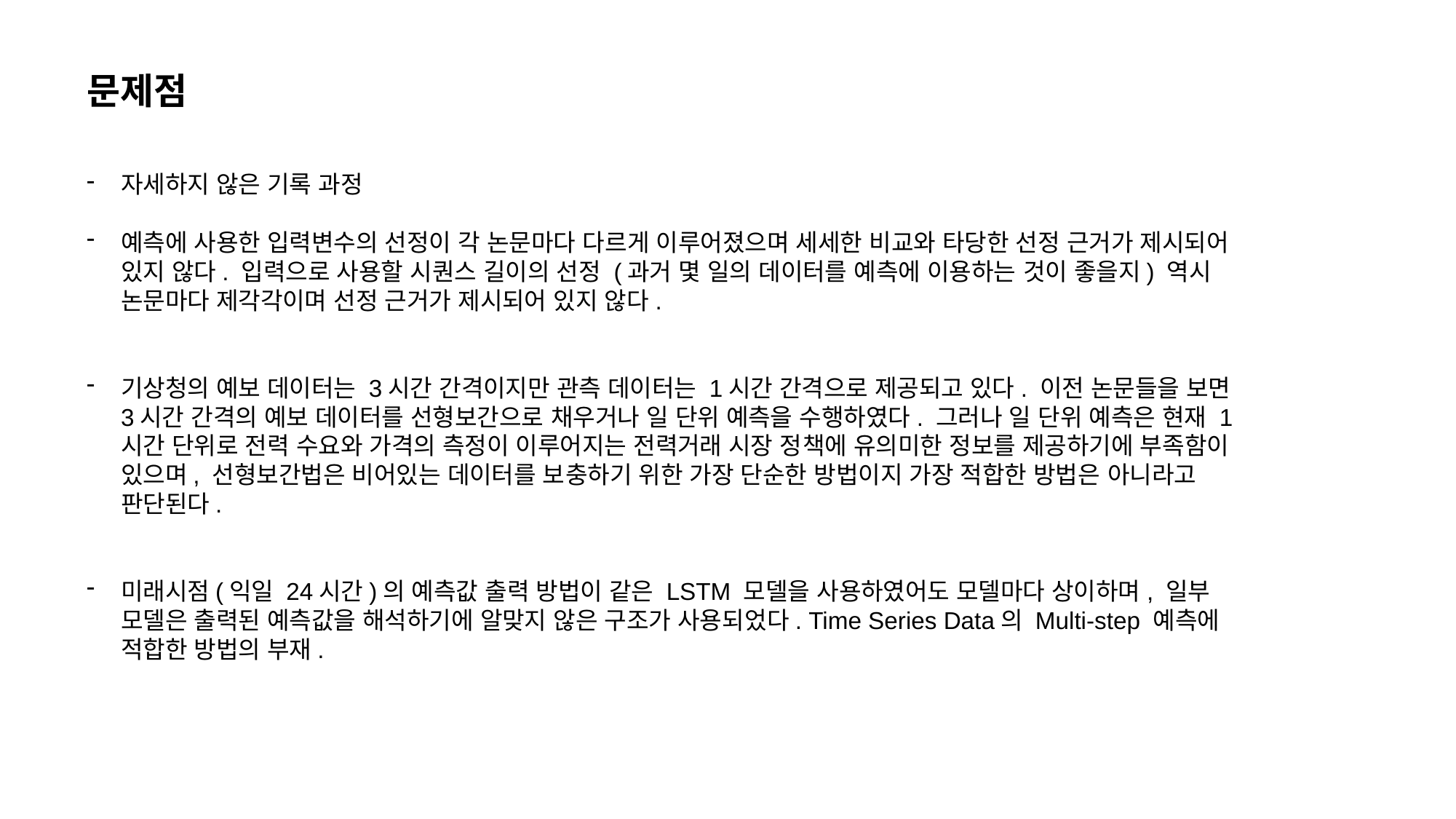

문제점
자세하지 않은 기록 과정

예측에 사용한 입력변수의 선정이 각 논문마다 다르게 이루어졌으며 세세한 비교와 타당한 선정 근거가 제시되어 있지 않다. 입력으로 사용할 시퀀스 길이의 선정 (과거 몇 일의 데이터를 예측에 이용하는 것이 좋을지) 역시 논문마다 제각각이며 선정 근거가 제시되어 있지 않다.

기상청의 예보 데이터는 3시간 간격이지만 관측 데이터는 1시간 간격으로 제공되고 있다. 이전 논문들을 보면 3시간 간격의 예보 데이터를 선형보간으로 채우거나 일 단위 예측을 수행하였다. 그러나 일 단위 예측은 현재 1시간 단위로 전력 수요와 가격의 측정이 이루어지는 전력거래 시장 정책에 유의미한 정보를 제공하기에 부족함이 있으며, 선형보간법은 비어있는 데이터를 보충하기 위한 가장 단순한 방법이지 가장 적합한 방법은 아니라고 판단된다.

미래시점(익일 24시간)의 예측값 출력 방법이 같은 LSTM 모델을 사용하였어도 모델마다 상이하며, 일부 모델은 출력된 예측값을 해석하기에 알맞지 않은 구조가 사용되었다. Time Series Data의 Multi-step 예측에 적합한 방법의 부재.